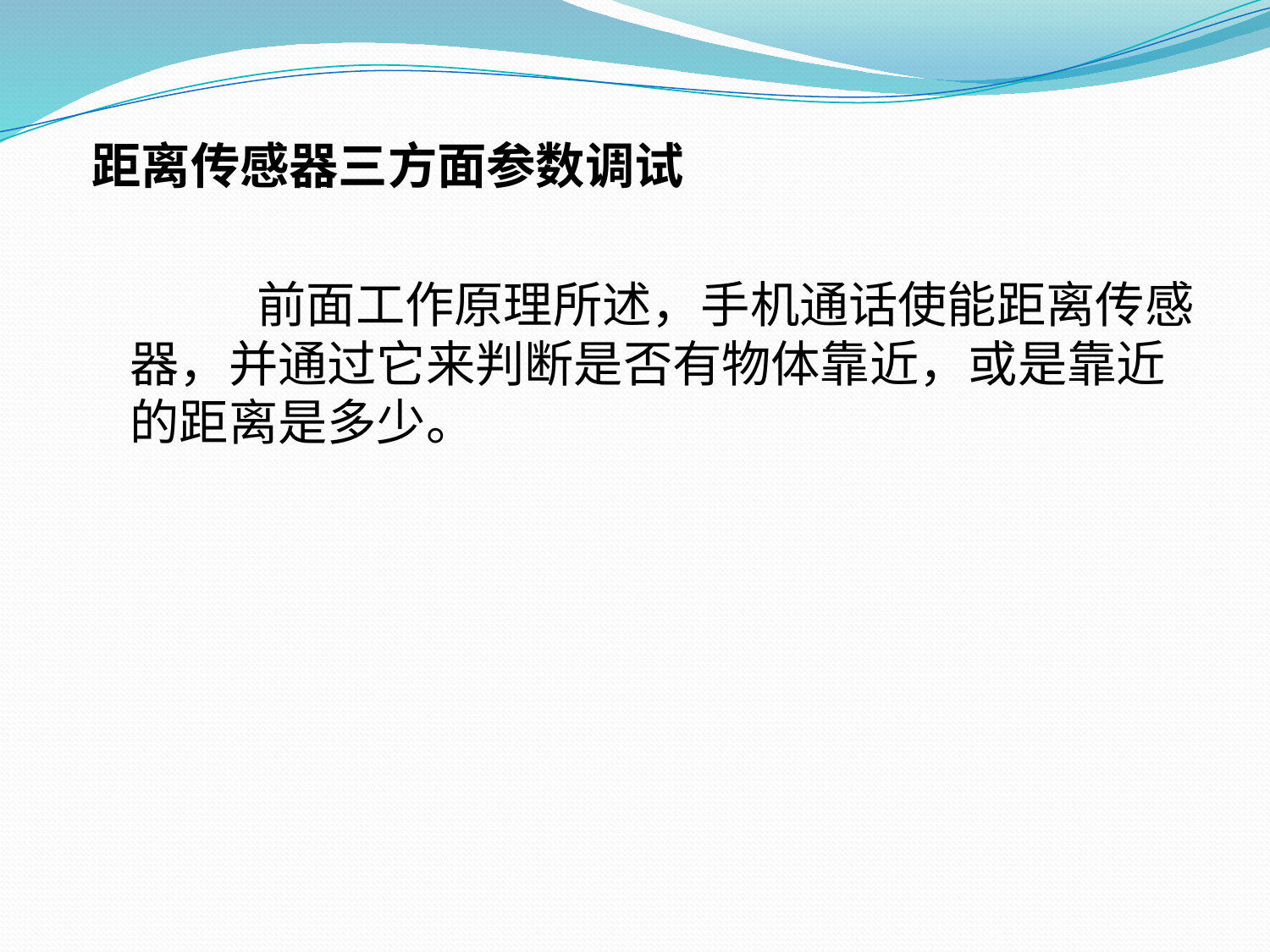

距离传感器三方面参数调试

		前面工作原理所述，手机通话使能距离传感器，并通过它来判断是否有物体靠近，或是靠近的距离是多少。